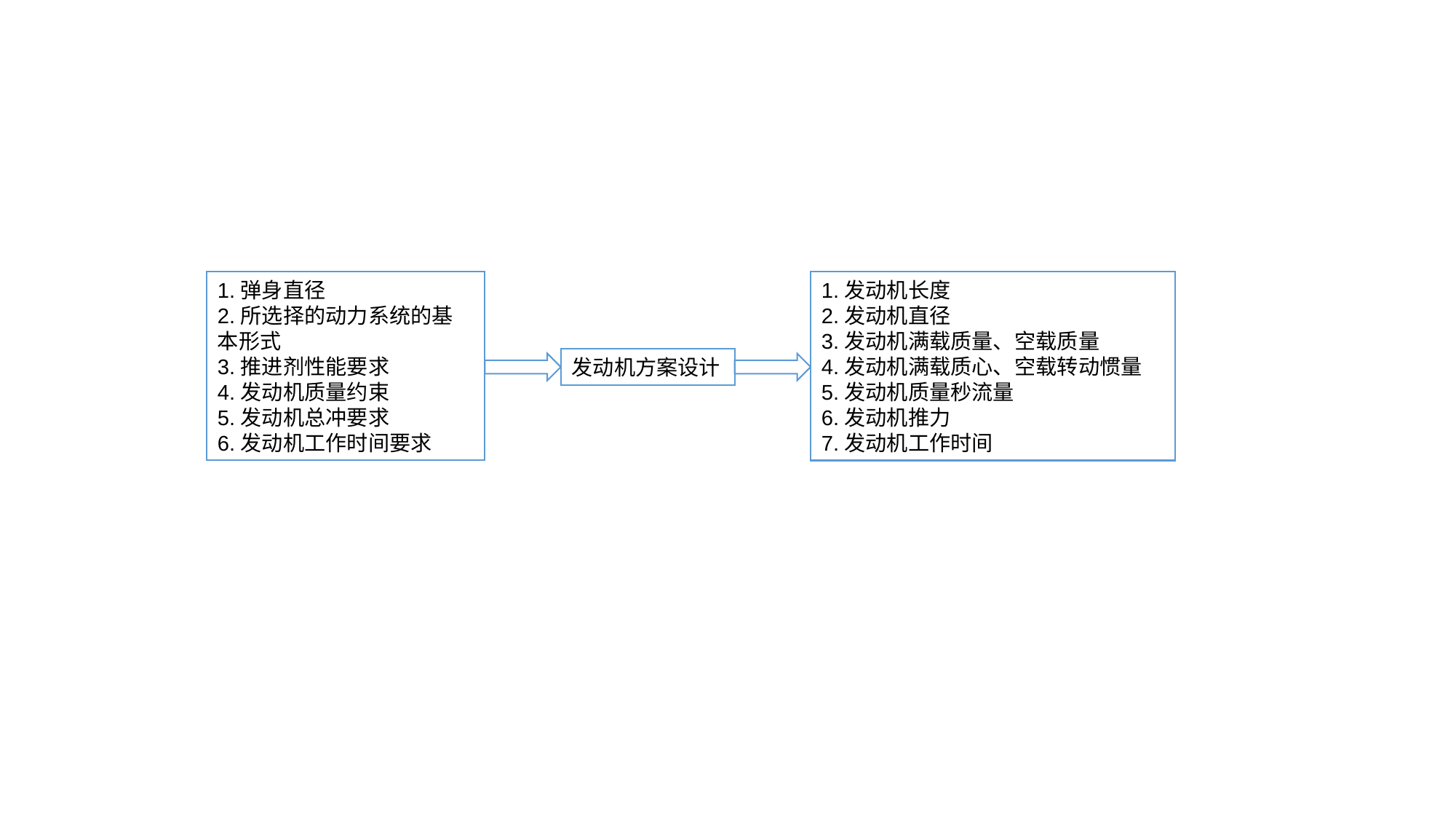

1.弹身直径
2.所选择的动力系统的基本形式
3.推进剂性能要求
4.发动机质量约束
5.发动机总冲要求
6.发动机工作时间要求
1.发动机长度
2.发动机直径
3.发动机满载质量、空载质量
4.发动机满载质心、空载转动惯量
5.发动机质量秒流量
6.发动机推力
7.发动机工作时间
发动机方案设计